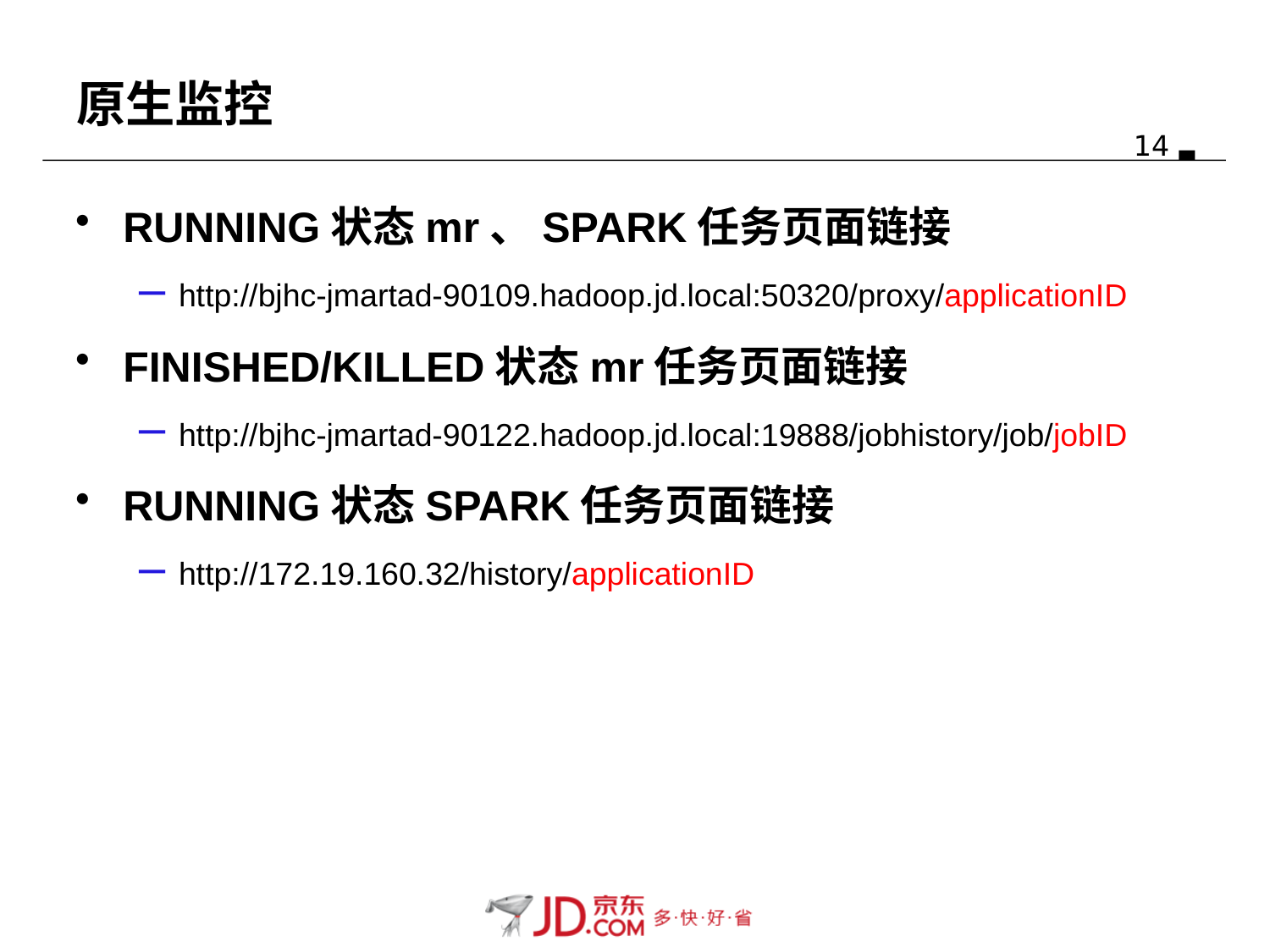

# 原生监控
RUNNING状态mr、SPARK任务页面链接
http://bjhc-jmartad-90109.hadoop.jd.local:50320/proxy/applicationID
FINISHED/KILLED状态mr任务页面链接
http://bjhc-jmartad-90122.hadoop.jd.local:19888/jobhistory/job/jobID
RUNNING状态SPARK任务页面链接
http://172.19.160.32/history/applicationID